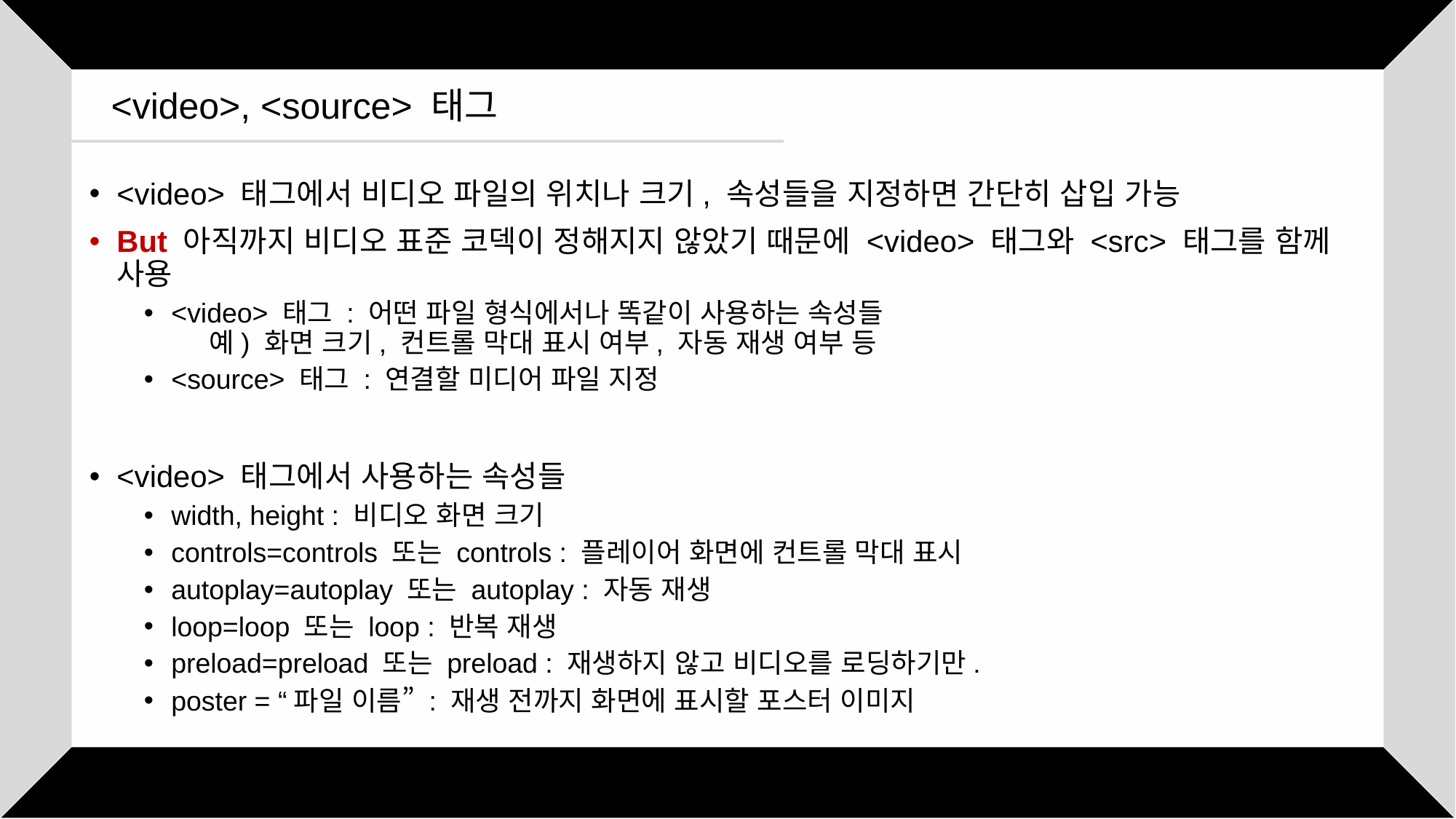

<video>, <source> 태그
<video> 태그에서 비디오 파일의 위치나 크기, 속성들을 지정하면 간단히 삽입 가능
But 아직까지 비디오 표준 코덱이 정해지지 않았기 때문에 <video> 태그와 <src> 태그를 함께 사용
<video> 태그 : 어떤 파일 형식에서나 똑같이 사용하는 속성들
     예) 화면 크기, 컨트롤 막대 표시 여부, 자동 재생 여부 등
<source> 태그 : 연결할 미디어 파일 지정

<video> 태그에서 사용하는 속성들
width, height : 비디오 화면 크기
controls=controls 또는 controls : 플레이어 화면에 컨트롤 막대 표시
autoplay=autoplay 또는 autoplay : 자동 재생
loop=loop 또는 loop : 반복 재생
preload=preload 또는 preload : 재생하지 않고 비디오를 로딩하기만.
poster = “파일 이름” : 재생 전까지 화면에 표시할 포스터 이미지